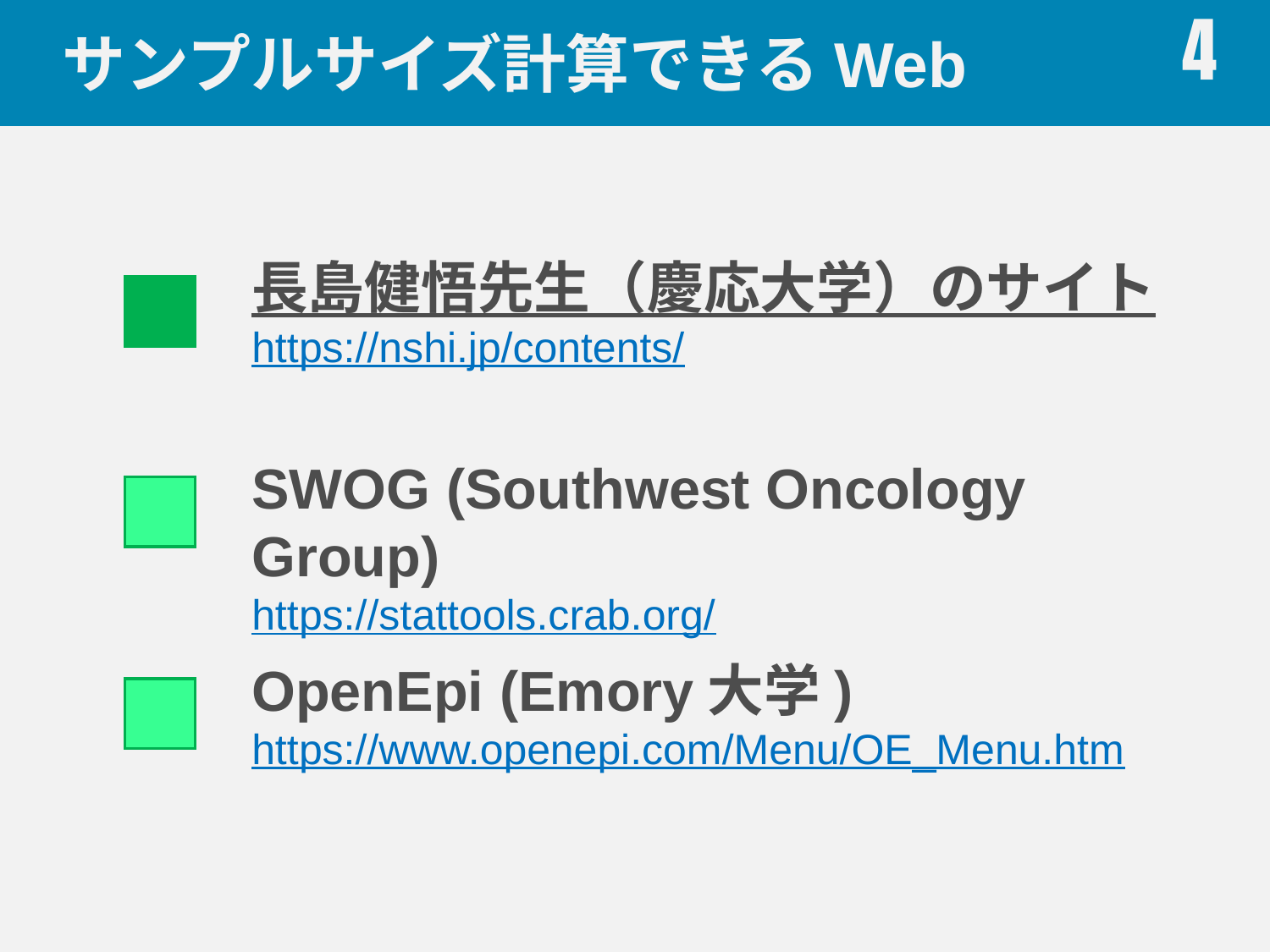

# サンプルサイズ計算できるWeb
 4
長島健悟先生（慶応大学）のサイト
https://nshi.jp/contents/

SWOG (Southwest Oncology Group)
https://stattools.crab.org/

OpenEpi (Emory大学)
https://www.openepi.com/Menu/OE_Menu.htm